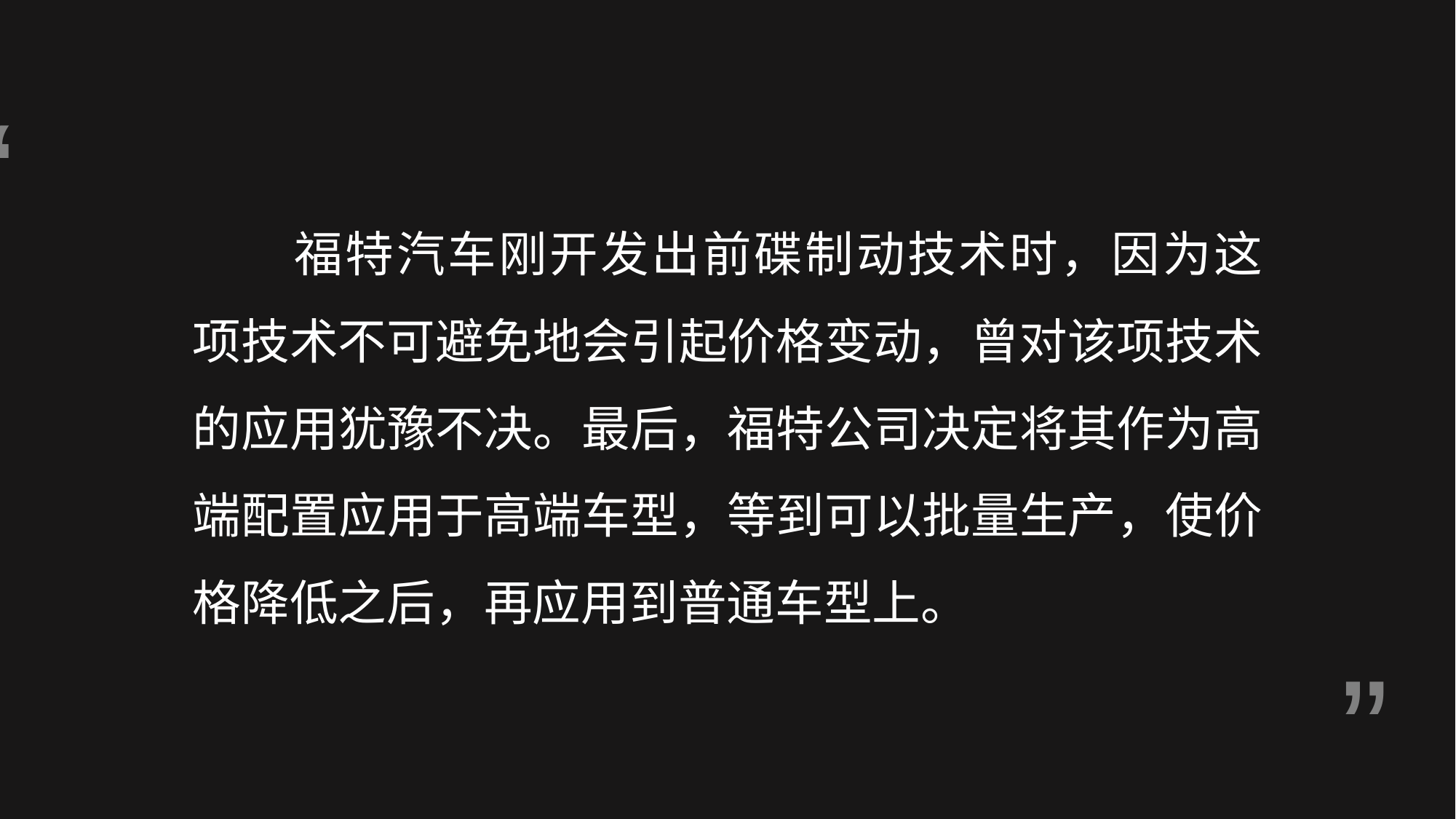

“
福特汽车刚开发出前碟制动技术时，因为这项技术不可避免地会引起价格变动，曾对该项技术的应用犹豫不决。最后，福特公司决定将其作为高端配置应用于高端车型，等到可以批量生产，使价格降低之后，再应用到普通车型上。
”